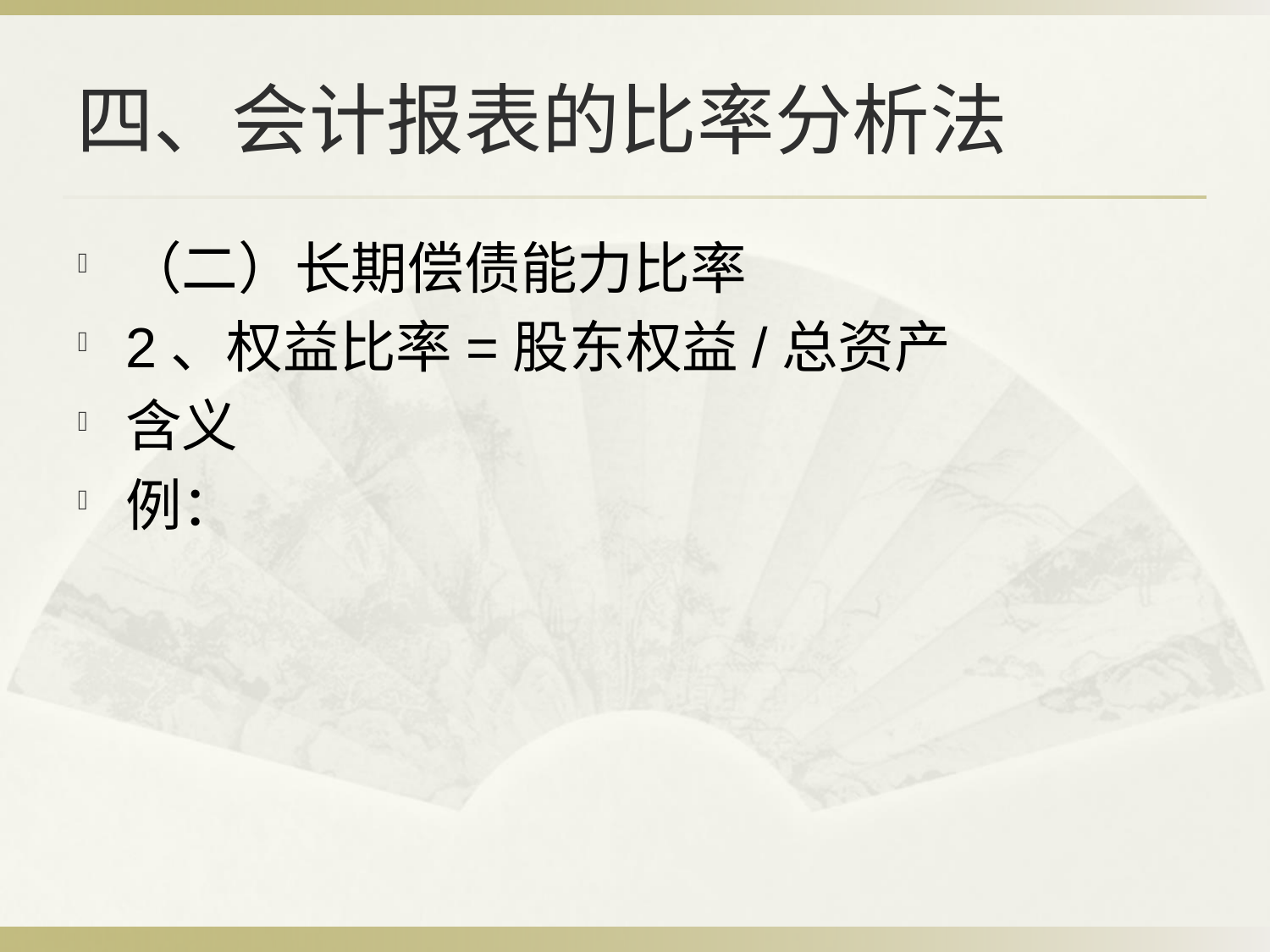

# 四、会计报表的比率分析法
（二）长期偿债能力比率
2、权益比率=股东权益/总资产
含义
例：